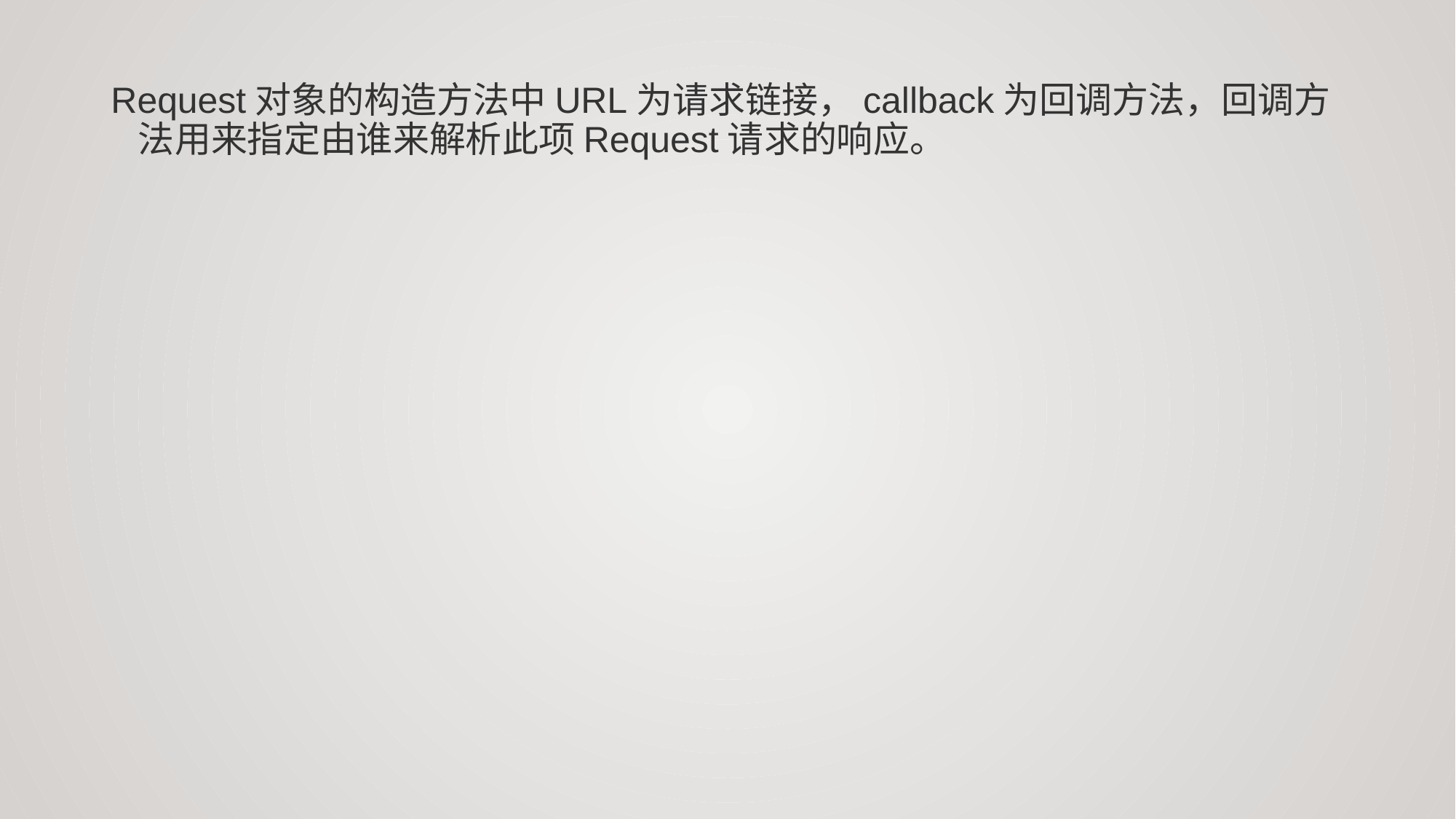

Request对象的构造方法中URL为请求链接，callback为回调方法，回调方法用来指定由谁来解析此项Request请求的响应。